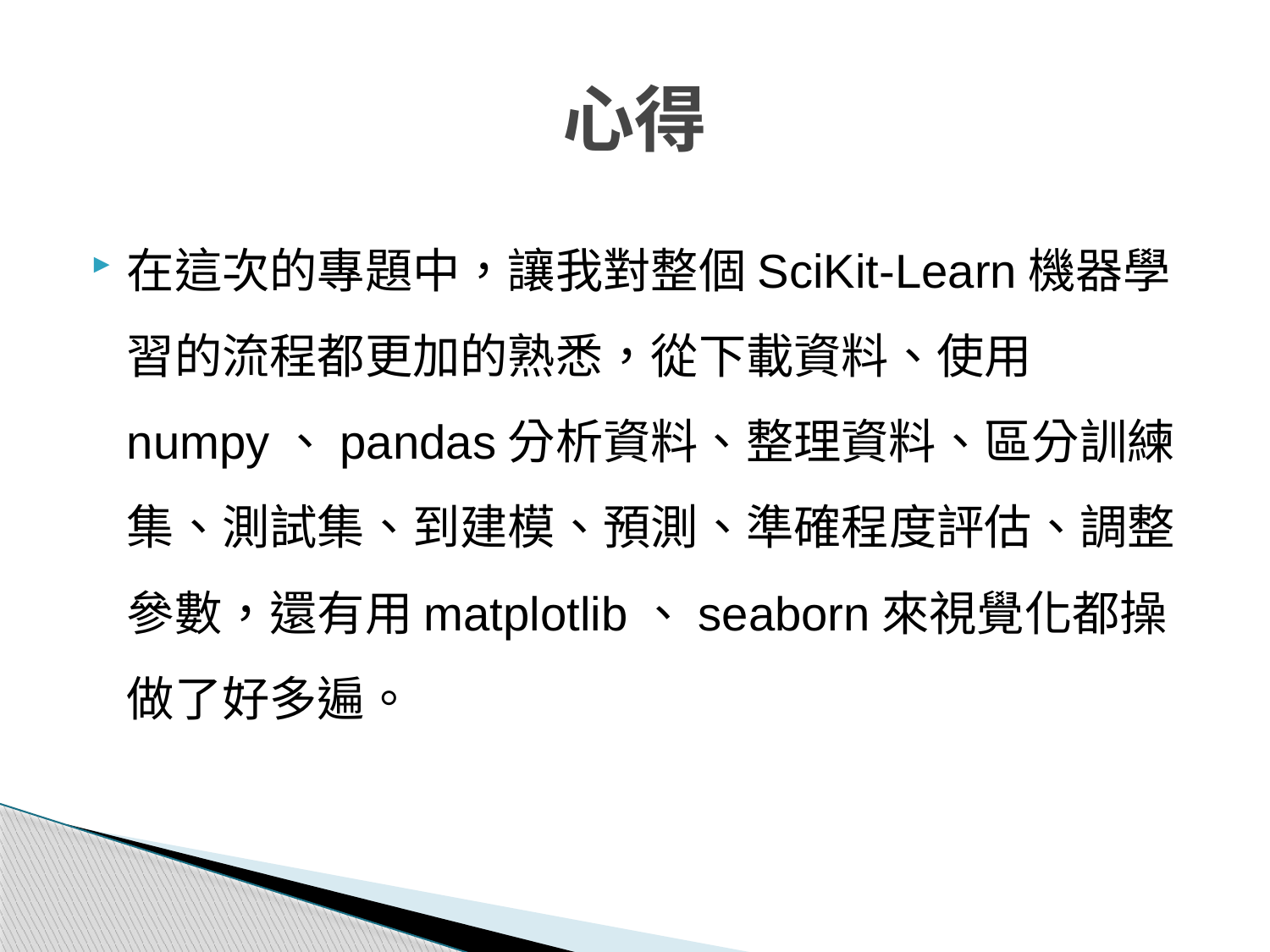

# 心得
在這次的專題中，讓我對整個SciKit-Learn機器學習的流程都更加的熟悉，從下載資料、使用numpy、pandas分析資料、整理資料、區分訓練集、測試集、到建模、預測、準確程度評估、調整參數，還有用matplotlib、seaborn來視覺化都操做了好多遍。